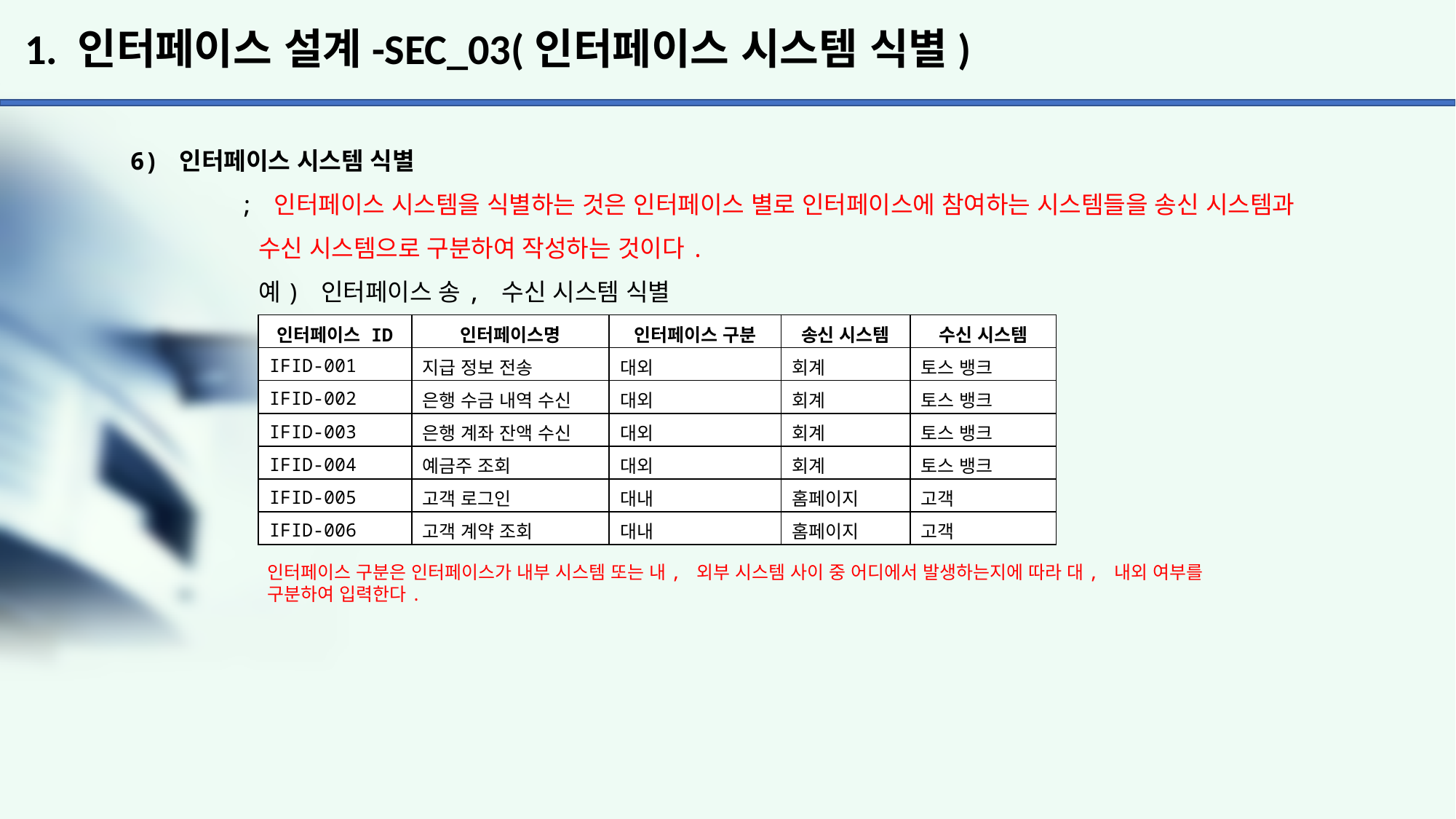

# 1. 인터페이스 설계-SEC_03(인터페이스 시스템 식별)
6) 인터페이스 시스템 식별
	; 인터페이스 시스템을 식별하는 것은 인터페이스 별로 인터페이스에 참여하는 시스템들을 송신 시스템과
	  수신 시스템으로 구분하여 작성하는 것이다.
	  예) 인터페이스 송, 수신 시스템 식별

| 인터페이스 ID | 인터페이스명 | 인터페이스 구분 | 송신 시스템 | 수신 시스템 |
| --- | --- | --- | --- | --- |
| IFID-001 | 지급 정보 전송 | 대외 | 회계 | 토스 뱅크 |
| IFID-002 | 은행 수금 내역 수신 | 대외 | 회계 | 토스 뱅크 |
| IFID-003 | 은행 계좌 잔액 수신 | 대외 | 회계 | 토스 뱅크 |
| IFID-004 | 예금주 조회 | 대외 | 회계 | 토스 뱅크 |
| IFID-005 | 고객 로그인 | 대내 | 홈페이지 | 고객 |
| IFID-006 | 고객 계약 조회 | 대내 | 홈페이지 | 고객 |
인터페이스 구분은 인터페이스가 내부 시스템 또는 내, 외부 시스템 사이 중 어디에서 발생하는지에 따라 대, 내외 여부를
구분하여 입력한다.